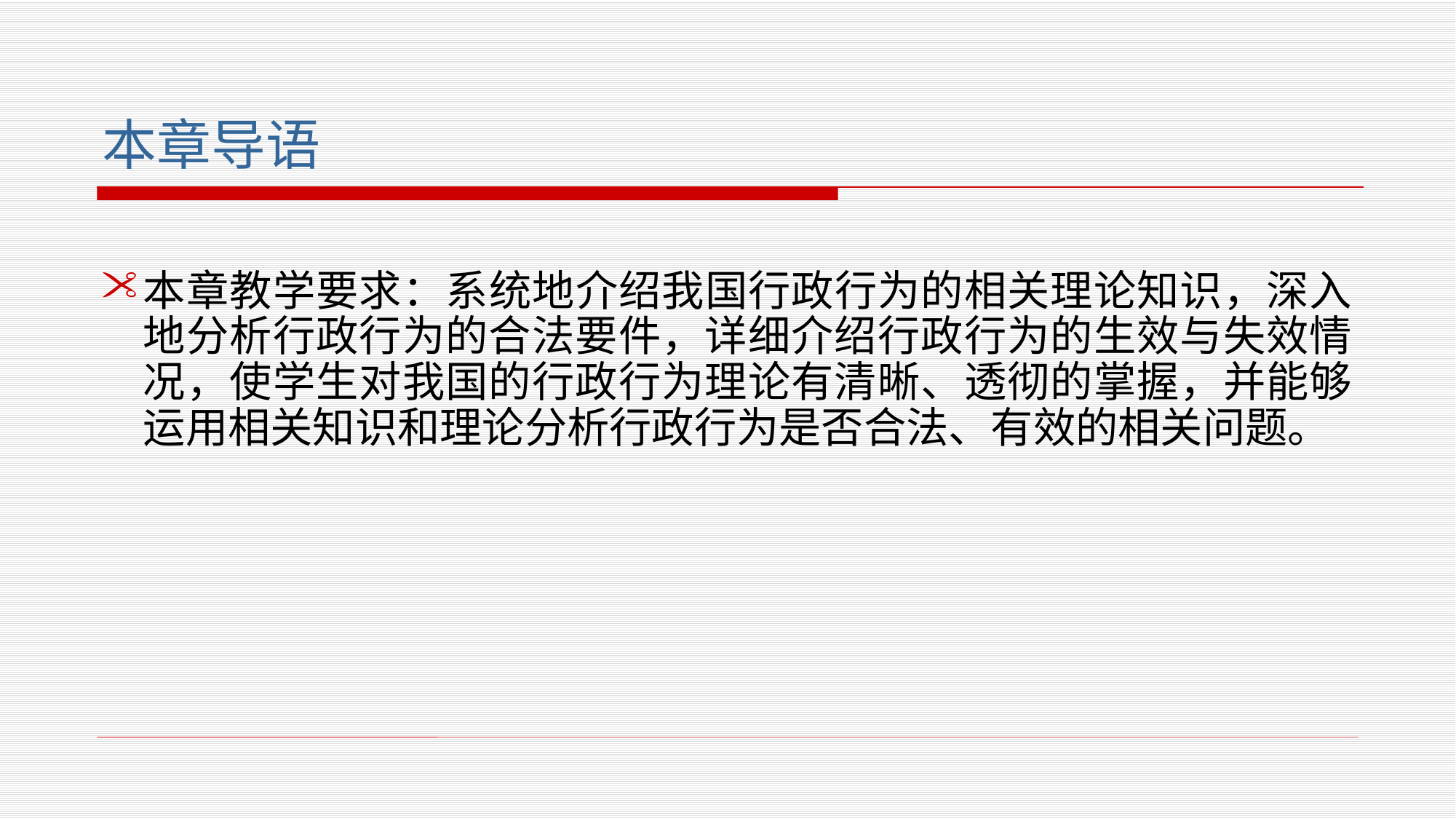

# 本章导语

本章教学要求：系统地介绍我国行政行为的相关理论知识，深入地分析行政行为的合法要件，详细介绍行政行为的生效与失效情况，使学生对我国的行政行为理论有清晰、透彻的掌握，并能够运用相关知识和理论分析行政行为是否合法、有效的相关问题。